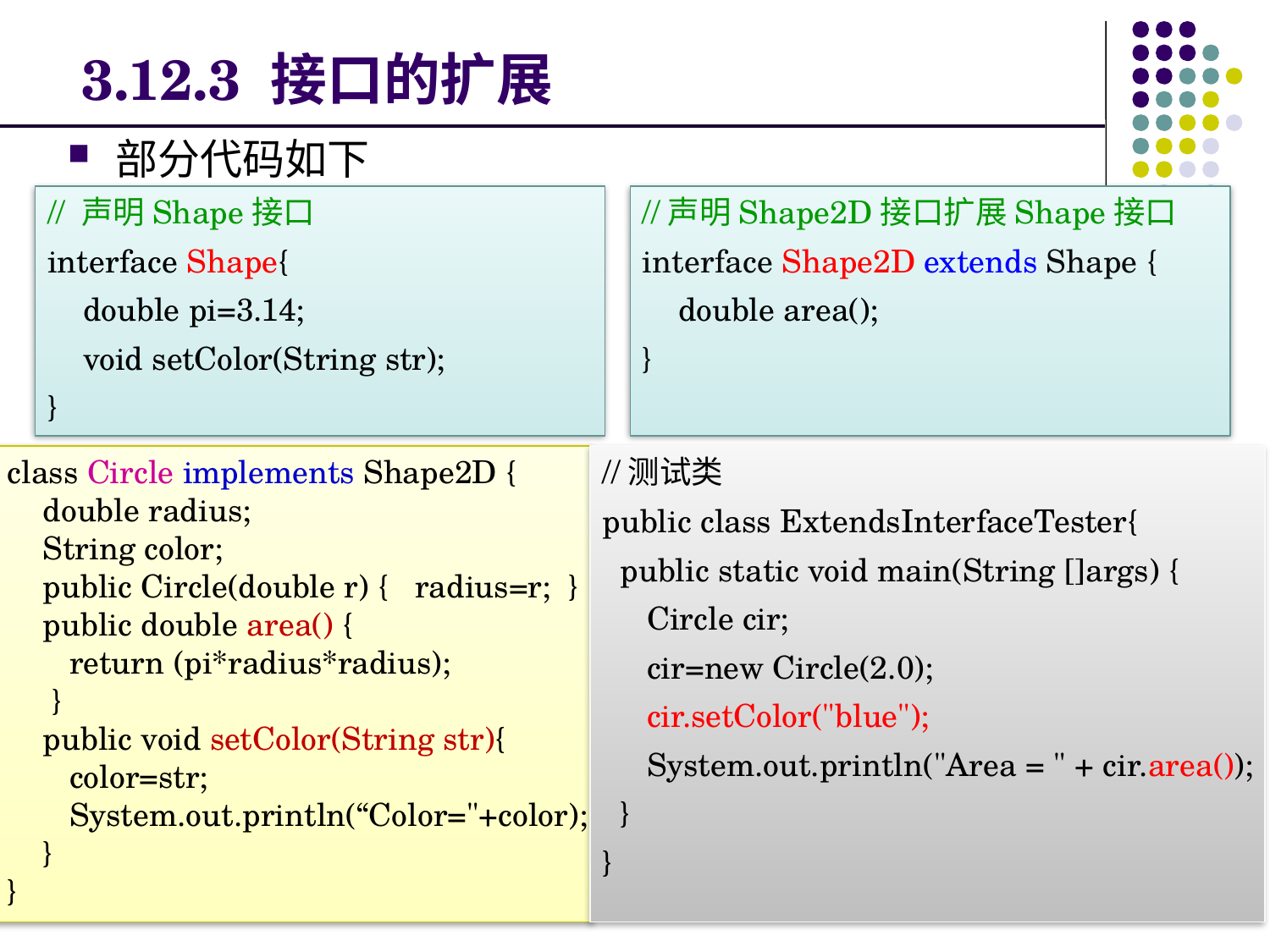

# 3.12.3 接口的扩展
部分代码如下

// 声明Shape接口
interface Shape{
    double pi=3.14;
    void setColor(String str);
}
//声明Shape2D接口扩展Shape接口
interface Shape2D extends Shape {
    double area();
}
class Circle implements Shape2D {
    double radius;
    String color;
    public Circle(double r) {   radius=r;  }
    public double area() {
       return (pi*radius*radius);
     }
    public void setColor(String str){
       color=str;
       System.out.println(“Color="+color);
    }
}
//测试类
public class ExtendsInterfaceTester{
  public static void main(String []args) {
     Circle cir;
     cir=new Circle(2.0);
     cir.setColor("blue");
     System.out.println("Area = " + cir.area());
  }
}